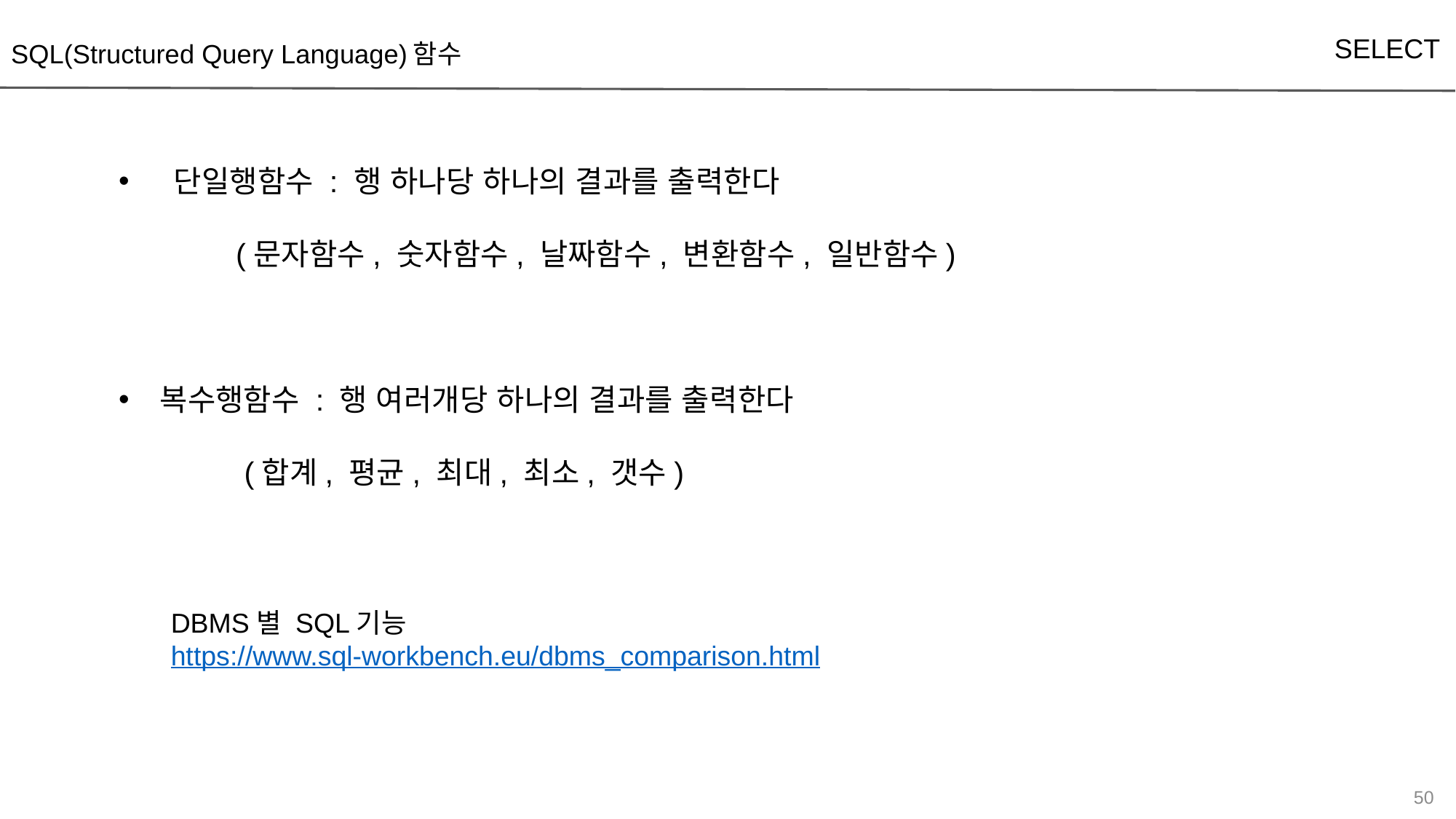

SQL(Structured Query Language)함수
SELECT
 단일행함수 : 행 하나당 하나의 결과를 출력한다
              (문자함수, 숫자함수, 날짜함수, 변환함수, 일반함수)

복수행함수 : 행 여러개당 하나의 결과를 출력한다
               (합계, 평균, 최대, 최소, 갯수)
DBMS별 SQL기능
https://www.sql-workbench.eu/dbms_comparison.html
50